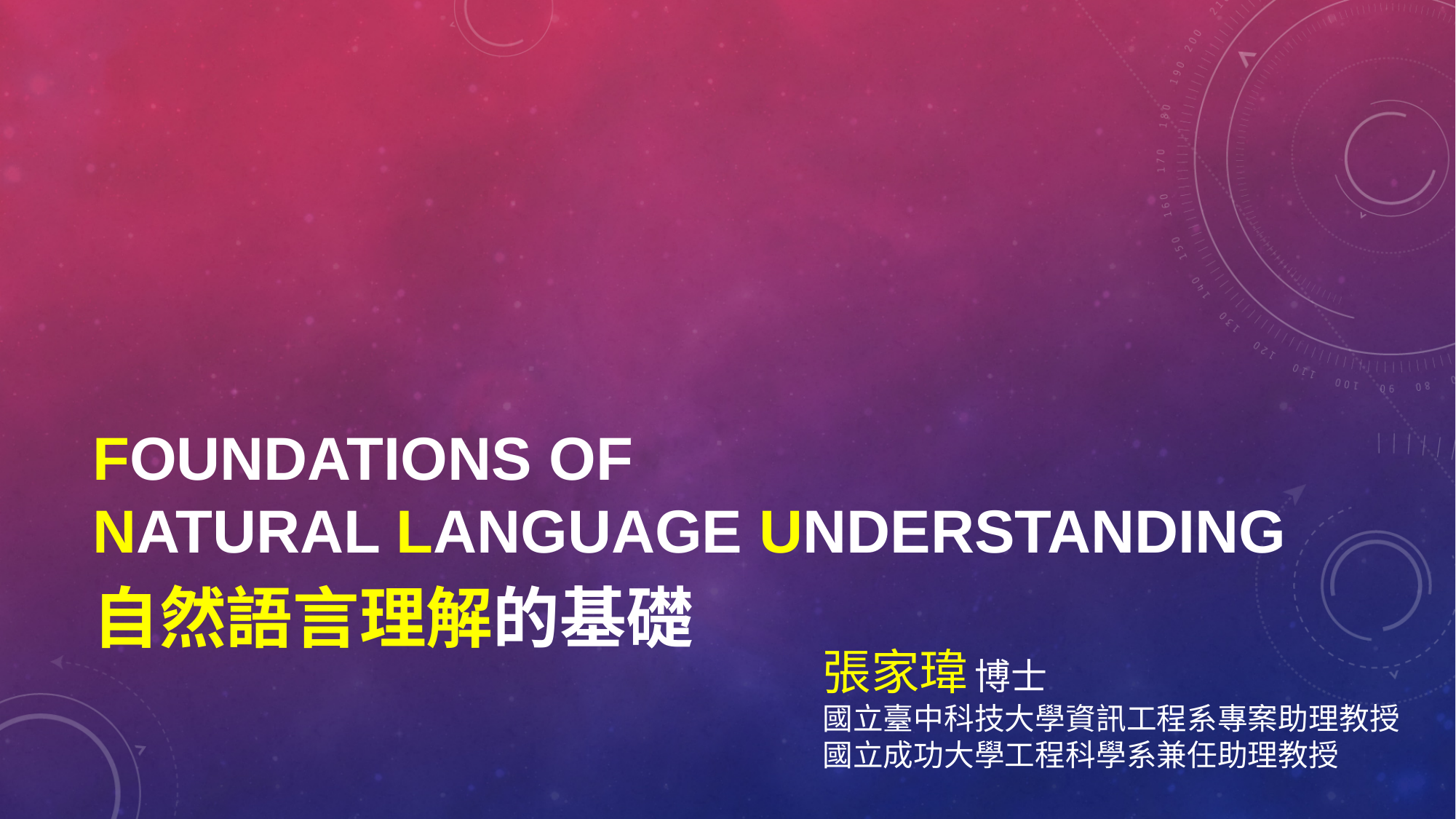

# Foundations of Natural language Understanding
自然語言理解的基礎
張家瑋 博士
國立臺中科技大學資訊工程系專案助理教授
國立成功大學工程科學系兼任助理教授